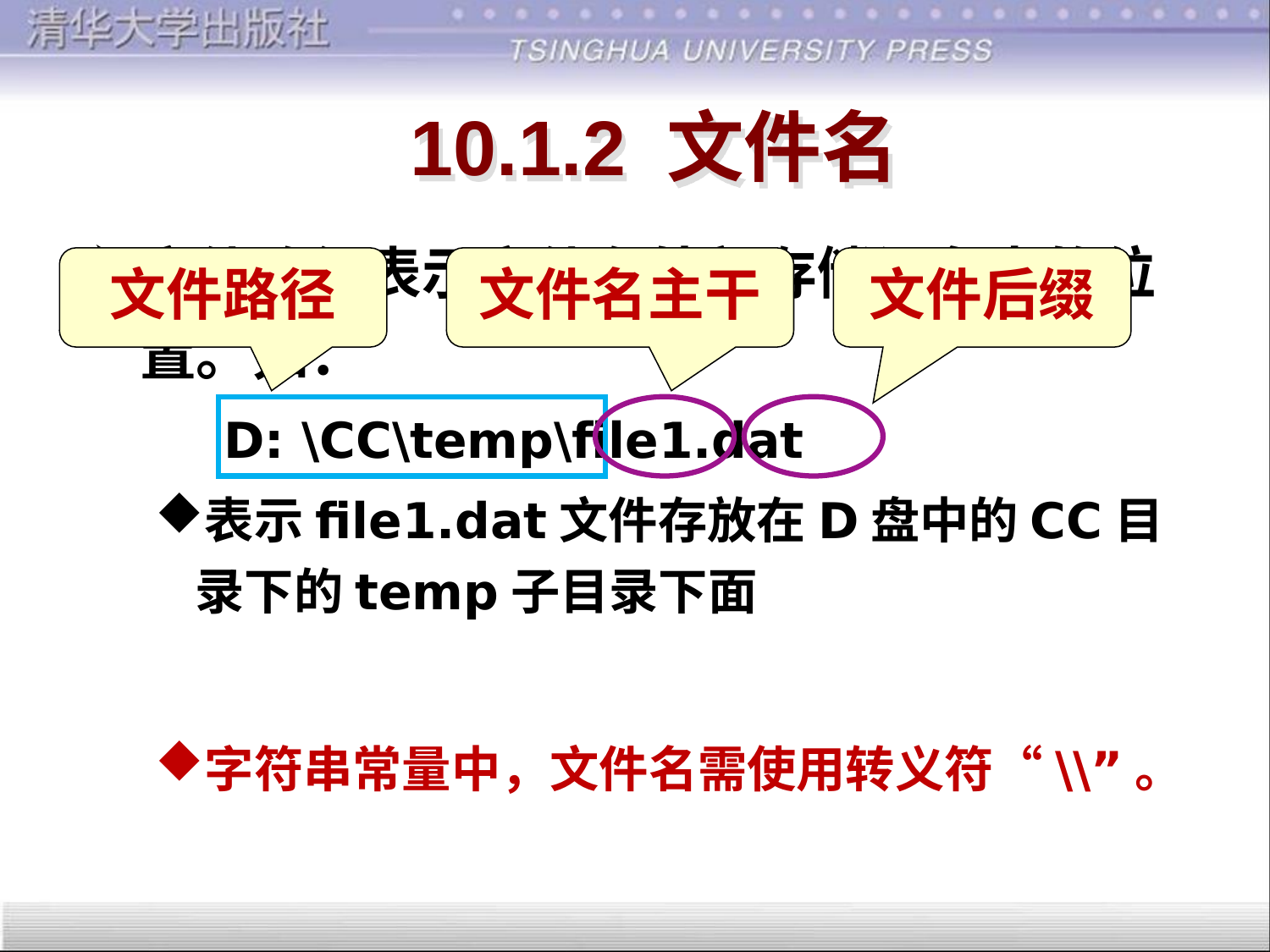

10.1.2 文件名
文件路径表示文件在外部存储设备中的位置。如：
    D: \CC\temp\file1.dat
表示file1.dat文件存放在D盘中的CC目录下的temp子目录下面

字符串常量中，文件名需使用转义符“\\”。
文件路径
文件名主干
文件后缀